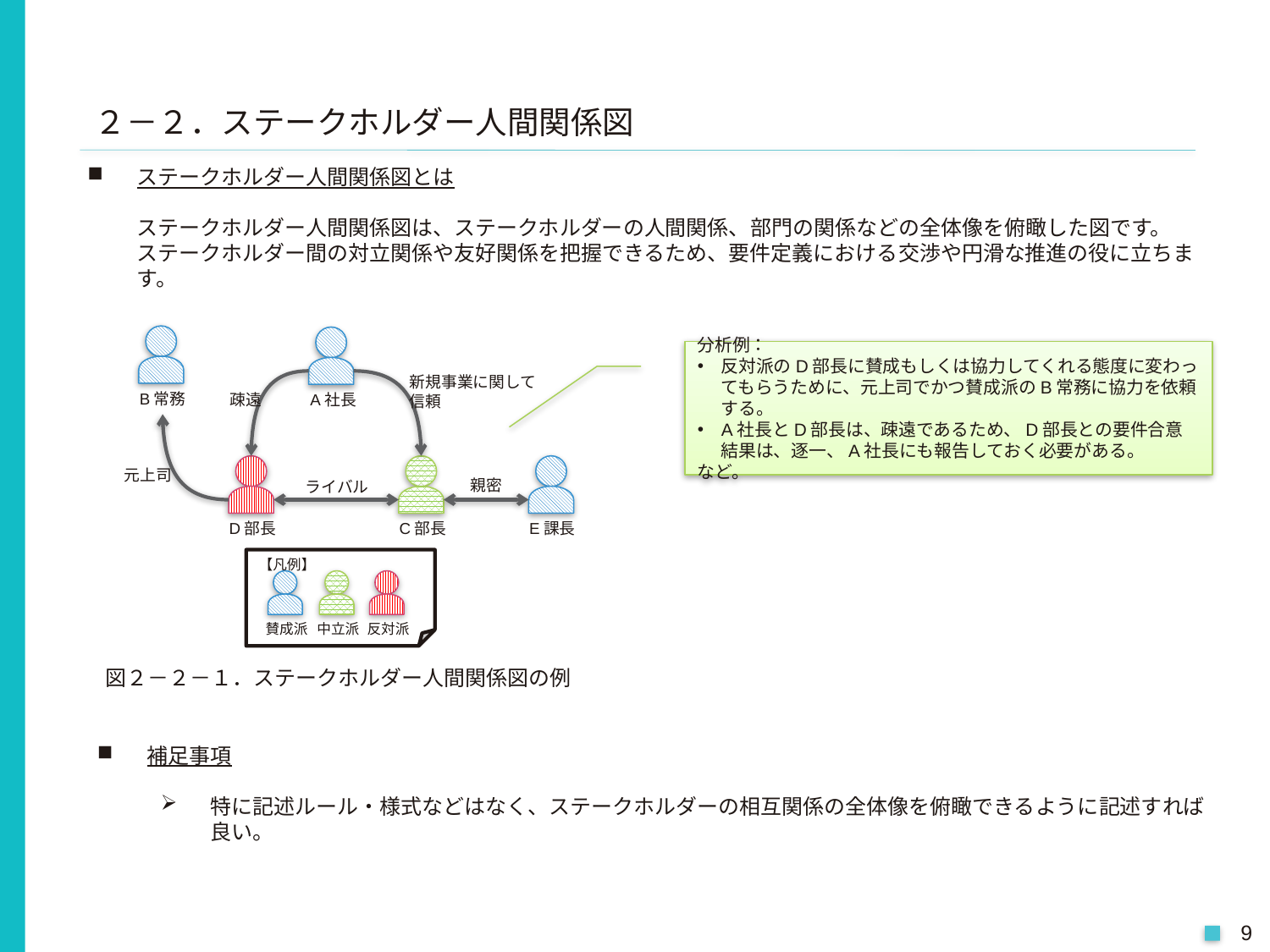

２－２．ステークホルダー人間関係図
ステークホルダー人間関係図とは
ステークホルダー人間関係図は、ステークホルダーの人間関係、部門の関係などの全体像を俯瞰した図です。
ステークホルダー間の対立関係や友好関係を把握できるため、要件定義における交渉や円滑な推進の役に立ちます。

B常務

A社長
新規事業に関して
信頼
疎遠

D部長

C部長

E課長
元上司
親密
ライバル
分析例：
反対派のD部長に賛成もしくは協力してくれる態度に変わってもらうために、元上司でかつ賛成派のB常務に協力を依頼する。
A社長とD部長は、疎遠であるため、D部長との要件合意結果は、逐一、A社長にも報告しておく必要がある。
など。
【凡例】

賛成派

中立派

反対派
図２－２－１．ステークホルダー人間関係図の例
補足事項

特に記述ルール・様式などはなく、ステークホルダーの相互関係の全体像を俯瞰できるように記述すれば良い。
9